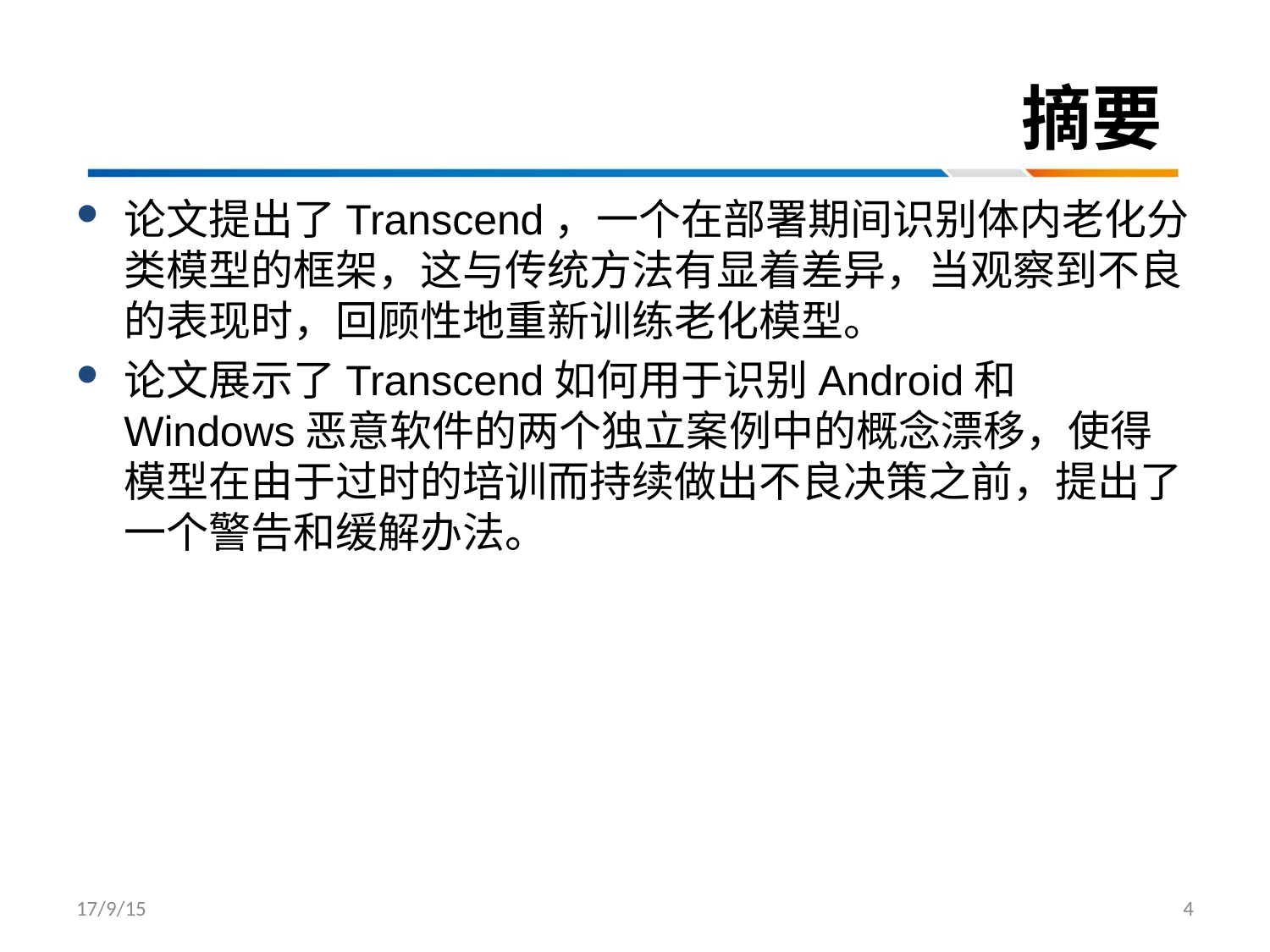

# 摘要
论文提出了Transcend，一个在部署期间识别体内老化分类模型的框架，这与传统方法有显着差异，当观察到不良的表现时，回顾性地重新训练老化模型。
论文展示了Transcend如何用于识别Android和Windows恶意软件的两个独立案例中的概念漂移，使得模型在由于过时的培训而持续做出不良决策之前，提出了一个警告和缓解办法。
17/9/15
4